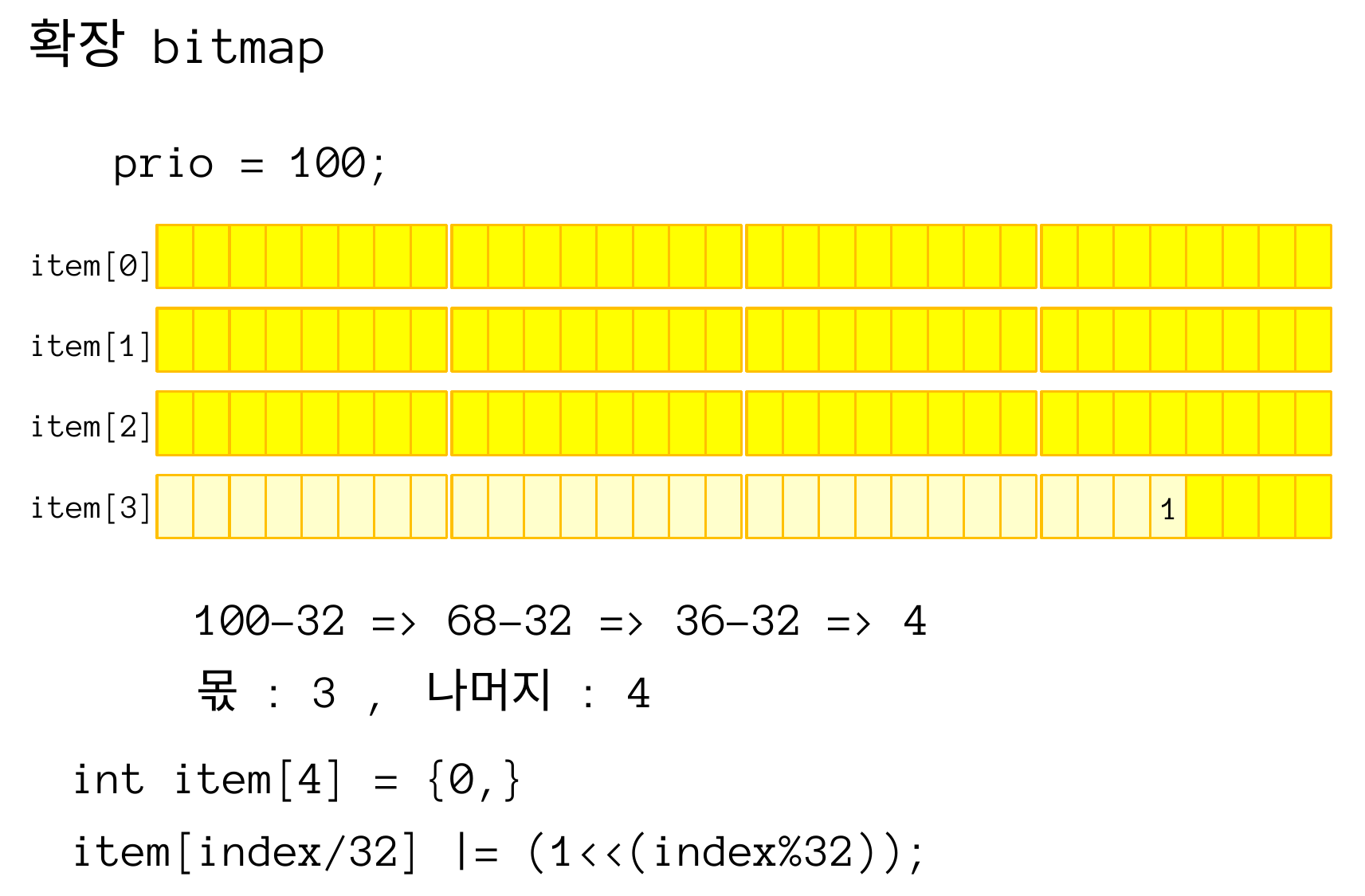

확장 bitmap
prio = 100;
item[0]

item[1]

item[2]

item[3]

1

100-32 => 68-32 => 36-32 => 4
몫 : 3 , 나머지 : 4
int item[4] = {0,}
item[index/32] |= (1<<(index%32));